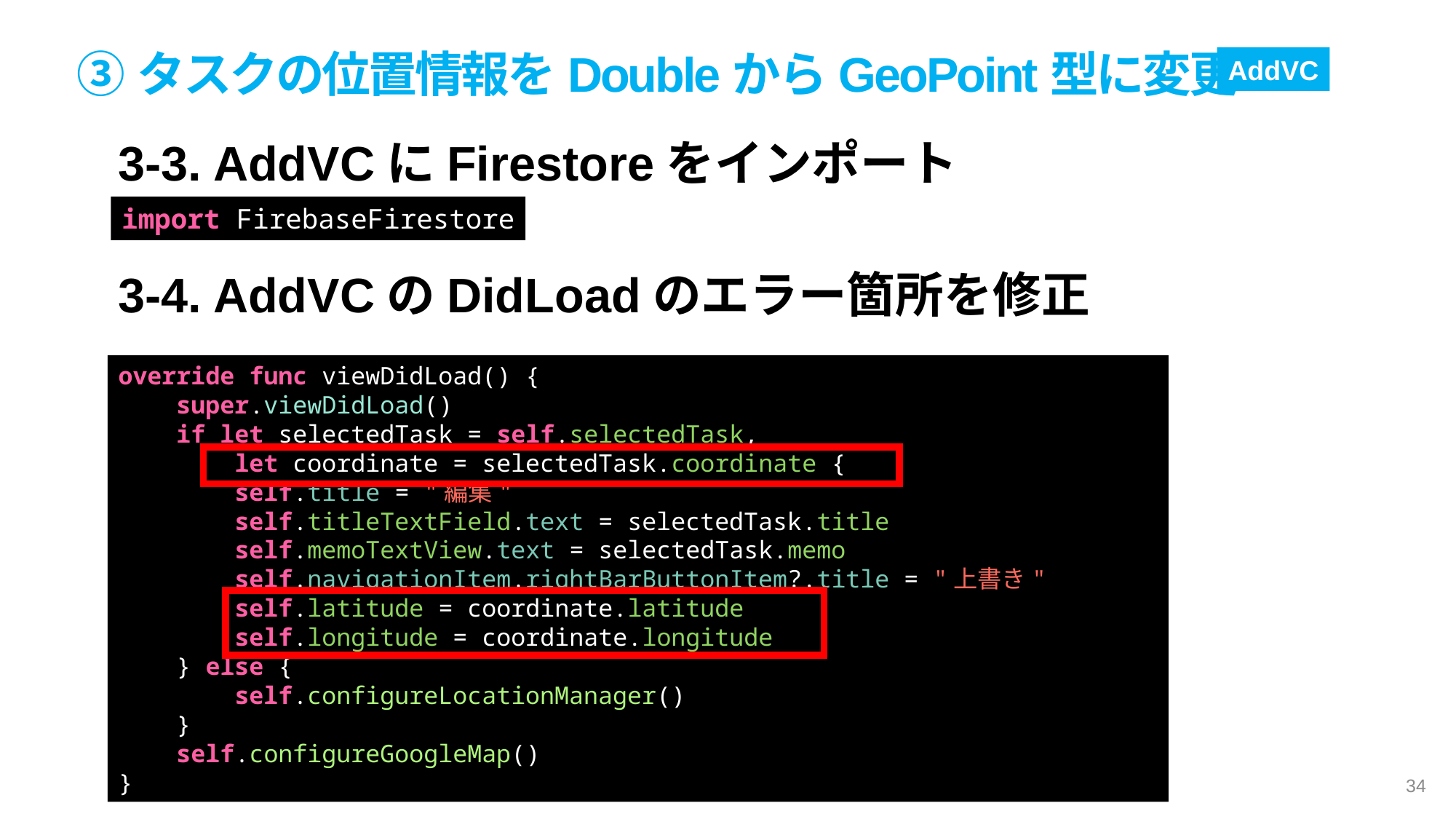

③タスクの位置情報をDoubleからGeoPoint型に変更
AddVC
3-3. AddVCにFirestoreをインポート

import FirebaseFirestore
3-4. AddVCのDidLoadのエラー箇所を修正

override func viewDidLoad() {
    super.viewDidLoad()
    if let selectedTask = self.selectedTask,
        let coordinate = selectedTask.coordinate {
        self.title = "編集"
        self.titleTextField.text = selectedTask.title
        self.memoTextView.text = selectedTask.memo
        self.navigationItem.rightBarButtonItem?.title = "上書き"
        self.latitude = coordinate.latitude
        self.longitude = coordinate.longitude
    } else {
        self.configureLocationManager()
    }
    self.configureGoogleMap()
}

34